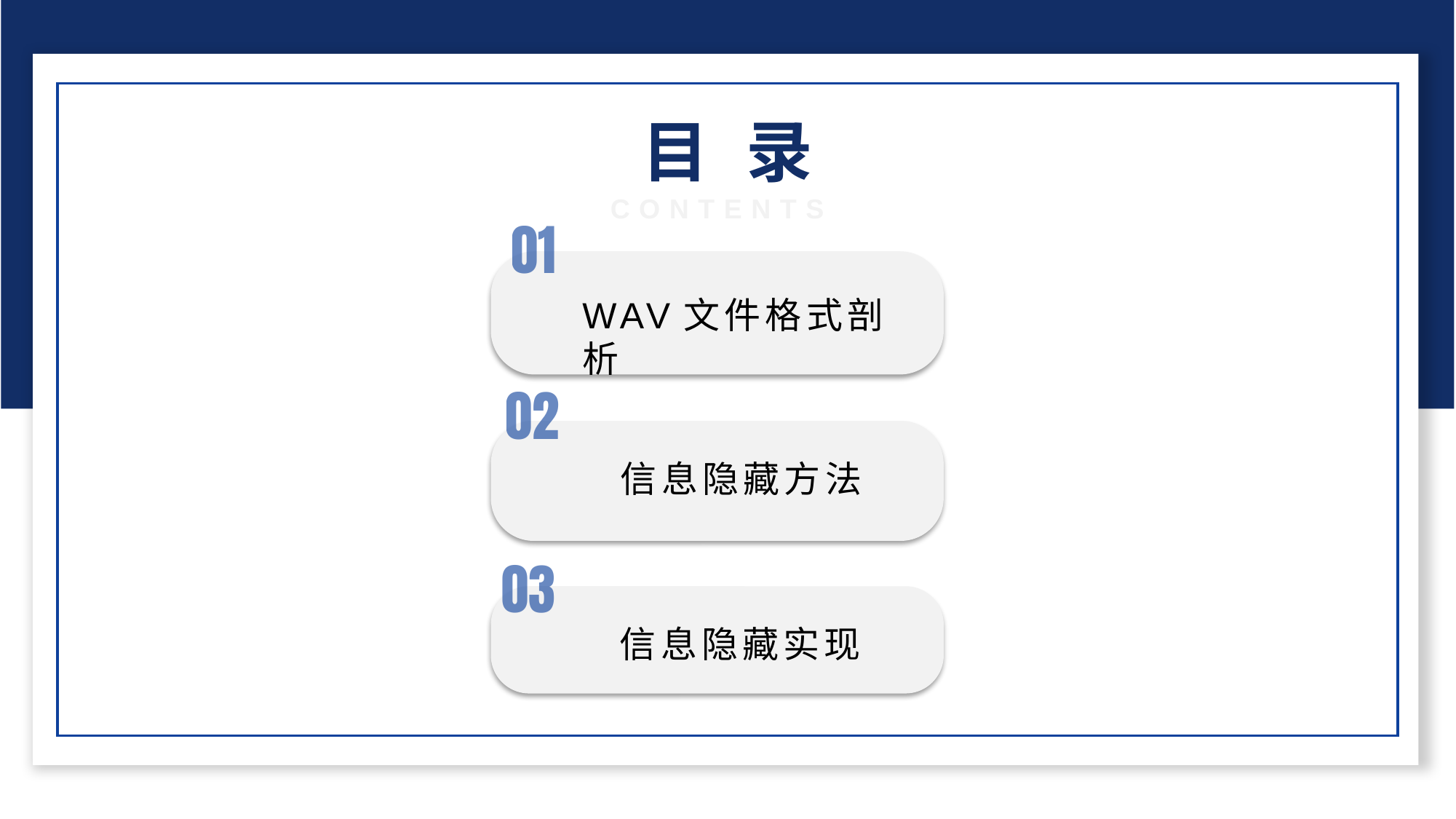

目录
CONTENTS
01

WAV文件格式剖析
02

信息隐藏方法
03

信息隐藏实现